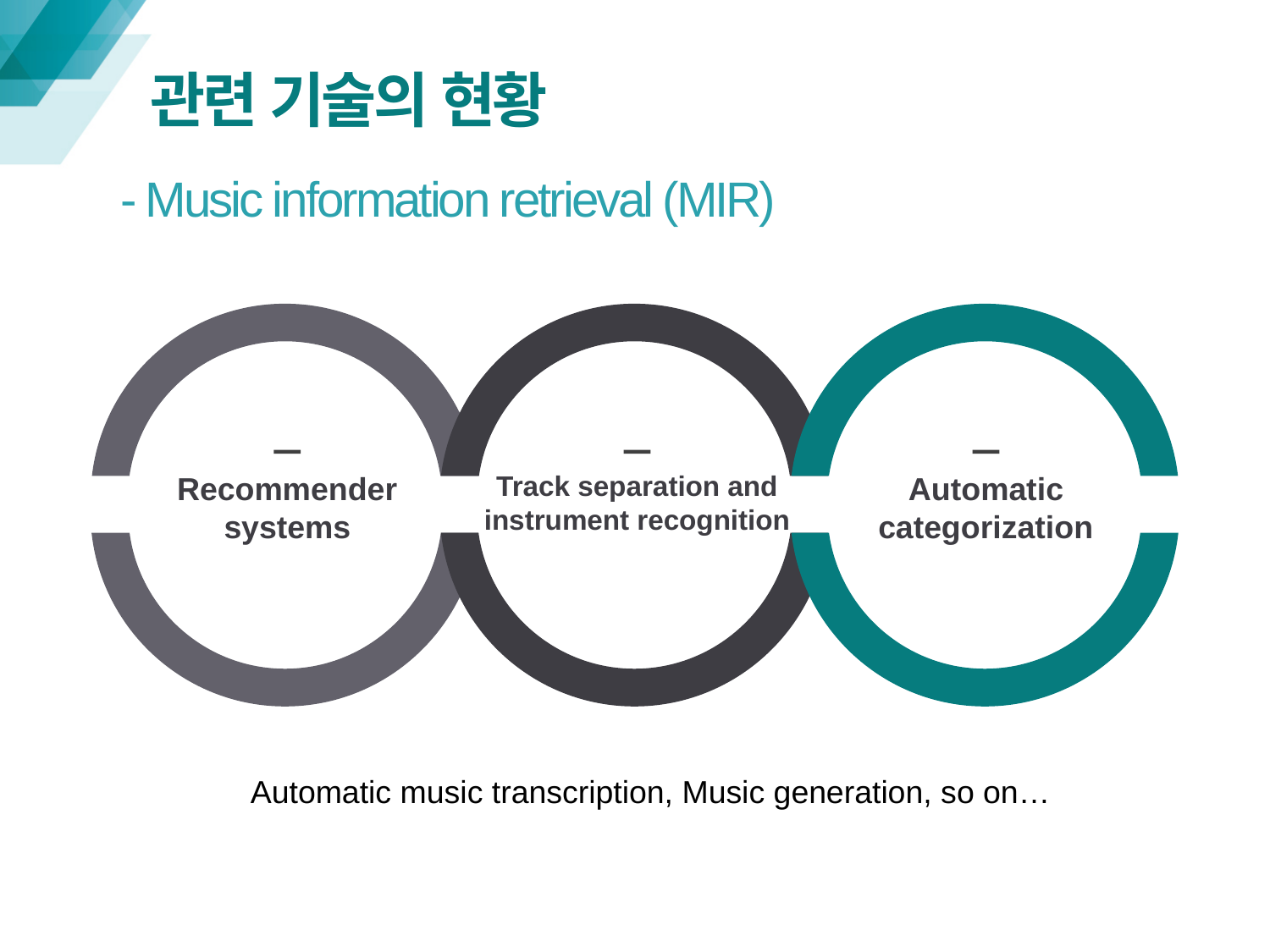

# 관련 기술의 현황
- Music information retrieval (MIR)

Recommender
systems
Track separation and
instrument recognition
Automatic
categorization

Automatic music transcription, Music generation, so on…